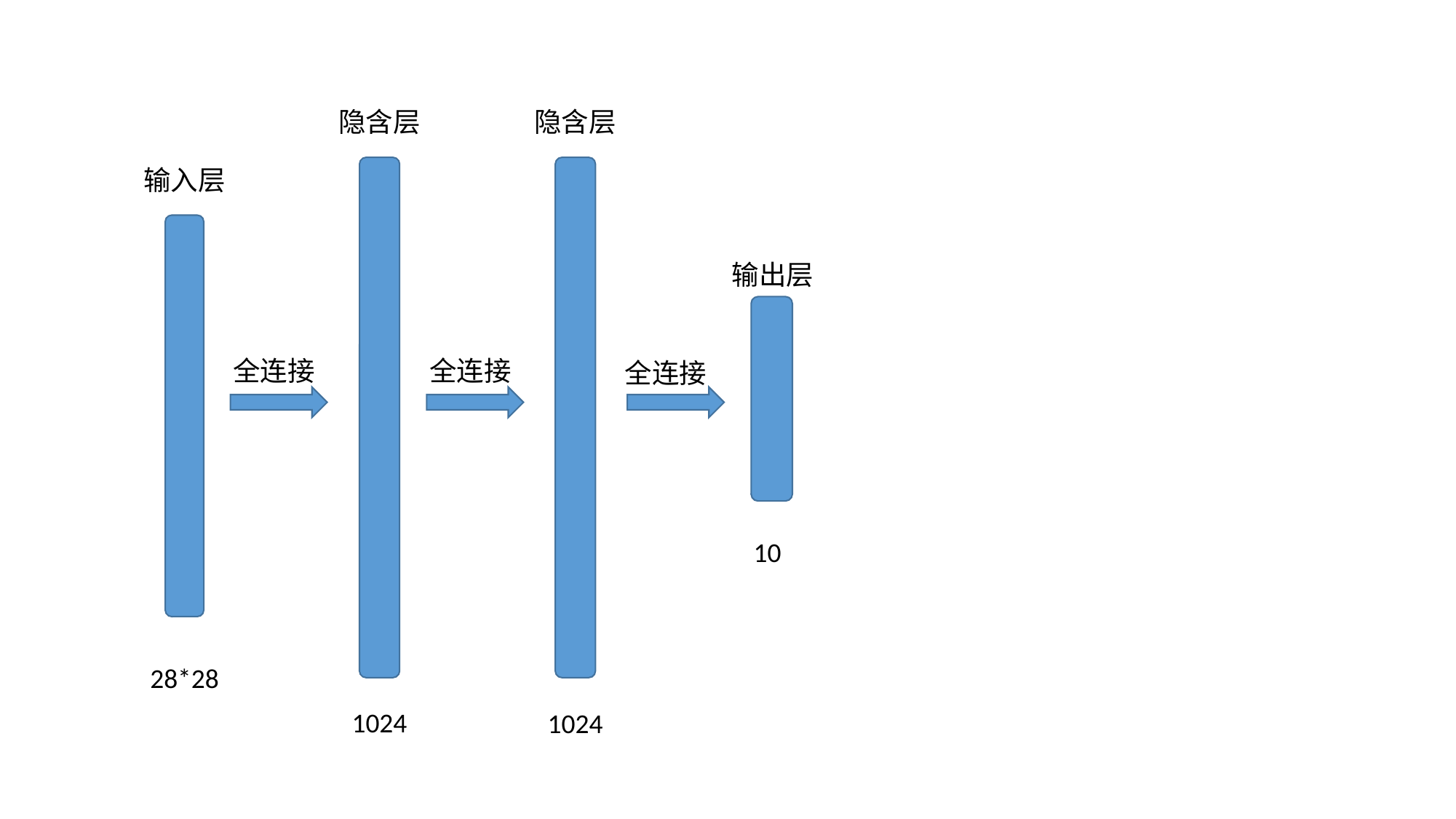

隐含层
隐含层
输入层

输出层

全连接
全连接
全连接

10
28*28
1024
1024